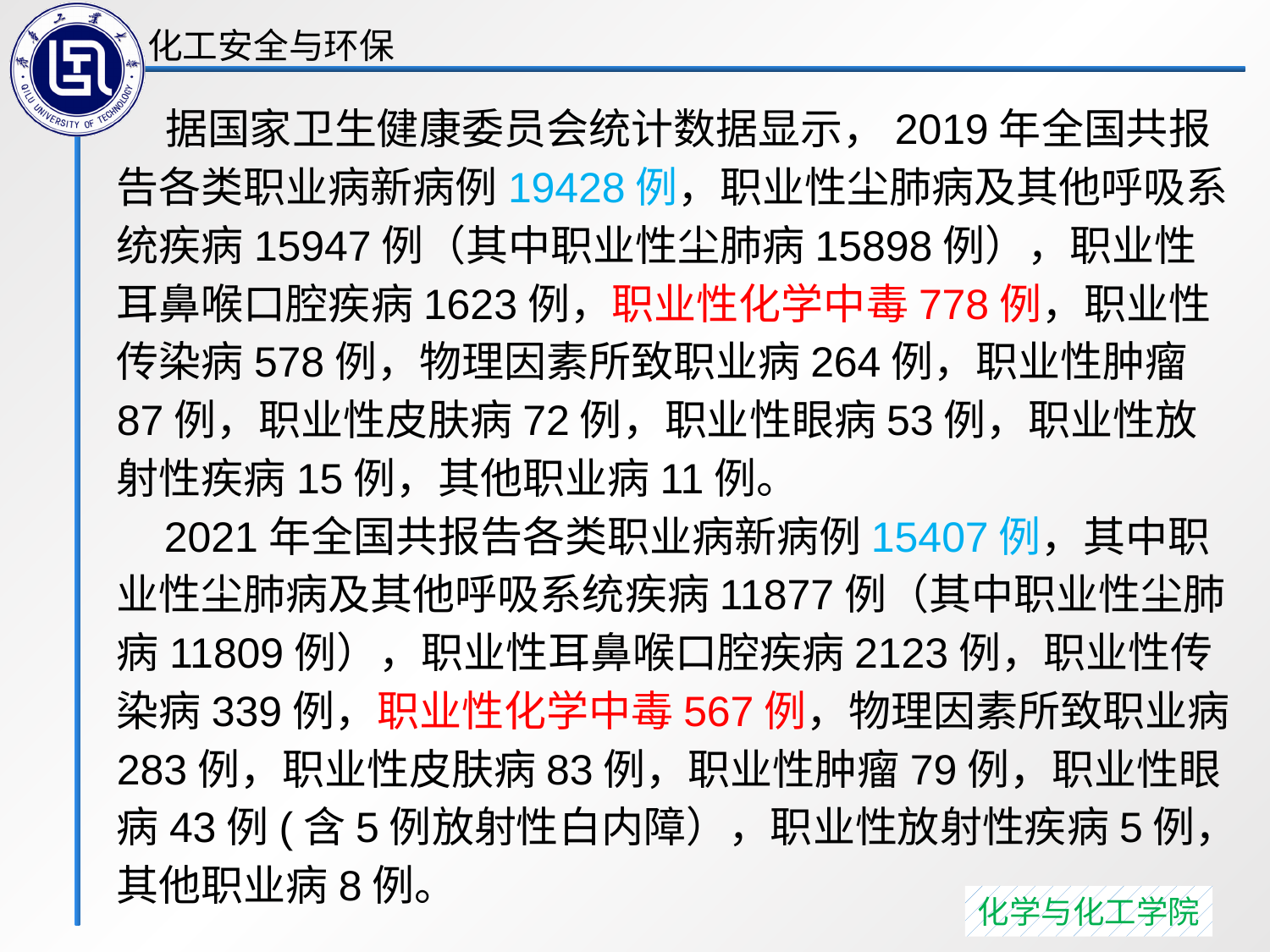

据国家卫生健康委员会统计数据显示，2019年全国共报告各类职业病新病例19428例，职业性尘肺病及其他呼吸系统疾病15947例（其中职业性尘肺病15898例），职业性耳鼻喉口腔疾病1623例，职业性化学中毒778例，职业性传染病578例，物理因素所致职业病264例，职业性肿瘤87例，职业性皮肤病72例，职业性眼病53例，职业性放射性疾病15例，其他职业病11例。
    2021年全国共报告各类职业病新病例15407例，其中职业性尘肺病及其他呼吸系统疾病11877例（其中职业性尘肺病11809例），职业性耳鼻喉口腔疾病2123例，职业性传染病339例，职业性化学中毒567例，物理因素所致职业病283例，职业性皮肤病83例，职业性肿瘤79例，职业性眼病43例(含5例放射性白内障），职业性放射性疾病5例，其他职业病8例。